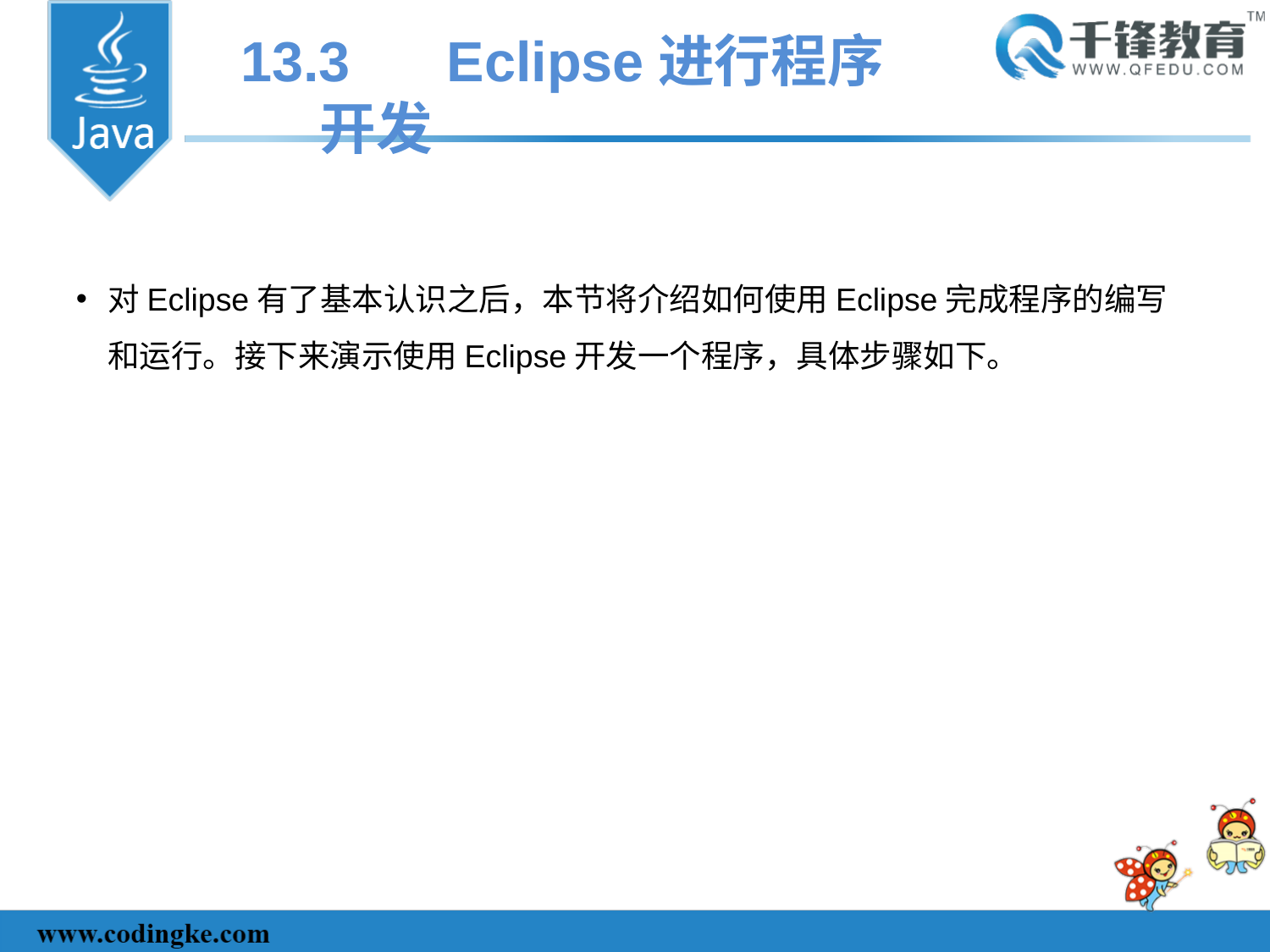

13.3	Eclipse进行程序开发

对Eclipse有了基本认识之后，本节将介绍如何使用Eclipse完成程序的编写和运行。接下来演示使用Eclipse开发一个程序，具体步骤如下。